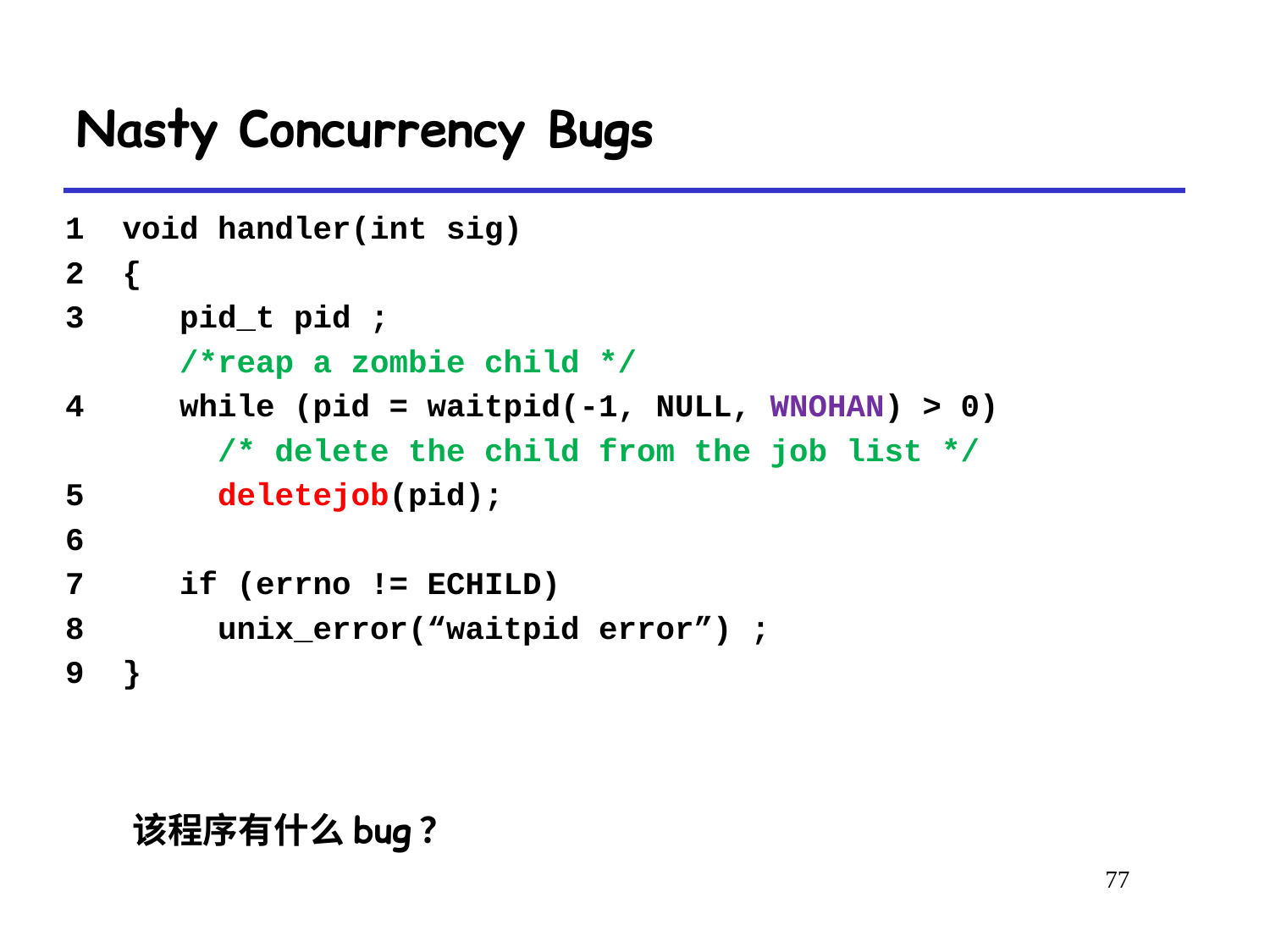

# Nasty Concurrency Bugs
1  void handler(int sig)
2  {
3     pid_t pid ;
      /*reap a zombie child */
4     while (pid = waitpid(-1, NULL, WNOHAN) > 0)
        /* delete the child from the job list */
5       deletejob(pid);
6
7     if (errno != ECHILD)
8       unix_error(“waitpid error”) ;
9  }
该程序有什么bug？
77